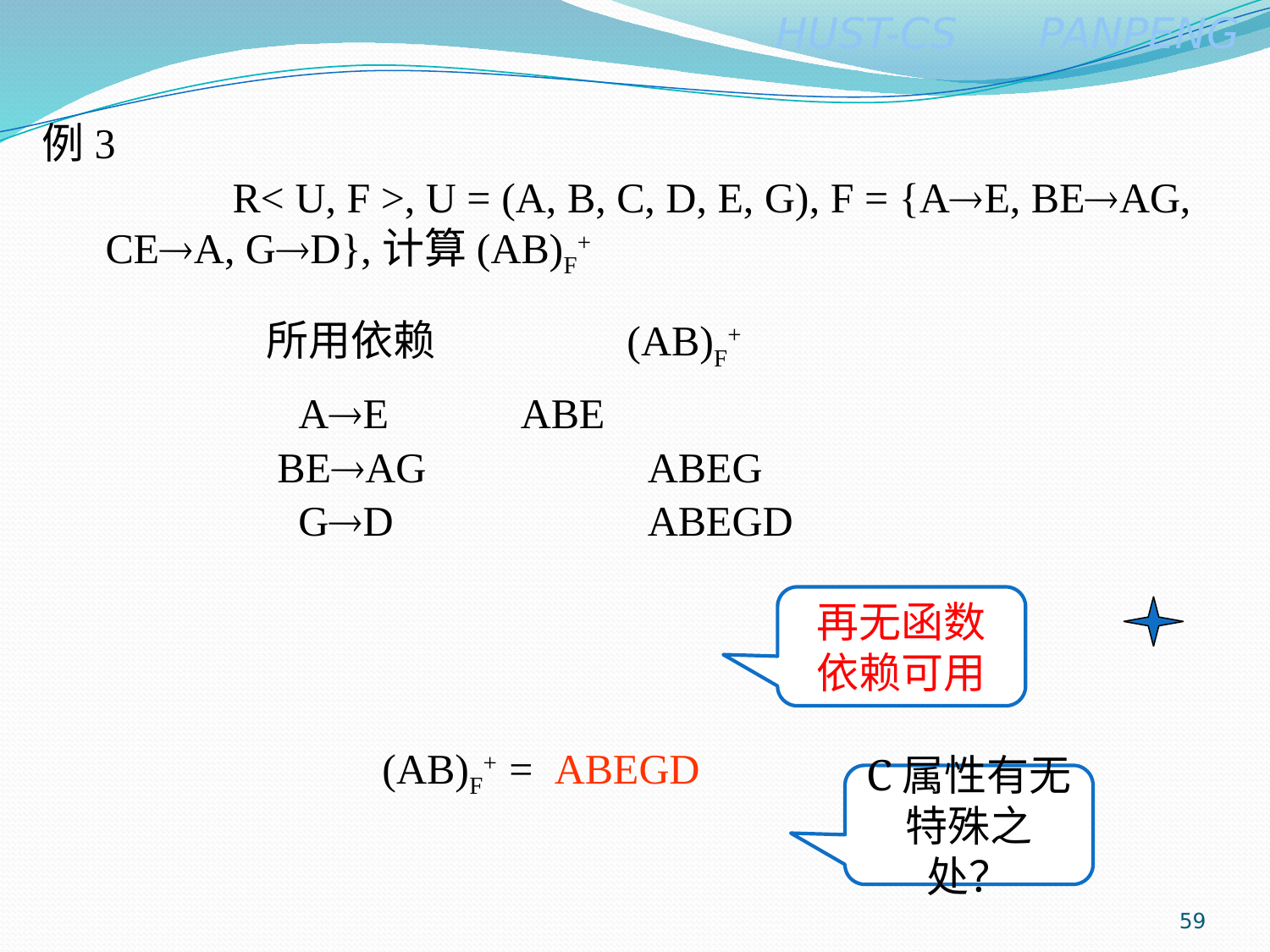

例3
	R< U, F >, U = (A, B, C, D, E, G), F = {A→E, BE→AG, CE→A, G→D},计算(AB)F+
		所用依赖                   (AB)F+
		   A→E		ABE
		 BE→AG		ABEG
		   G→D		ABEGD
再无函数依赖可用

(AB)F+  	=  ABEGD
C属性有无特殊之处？
59